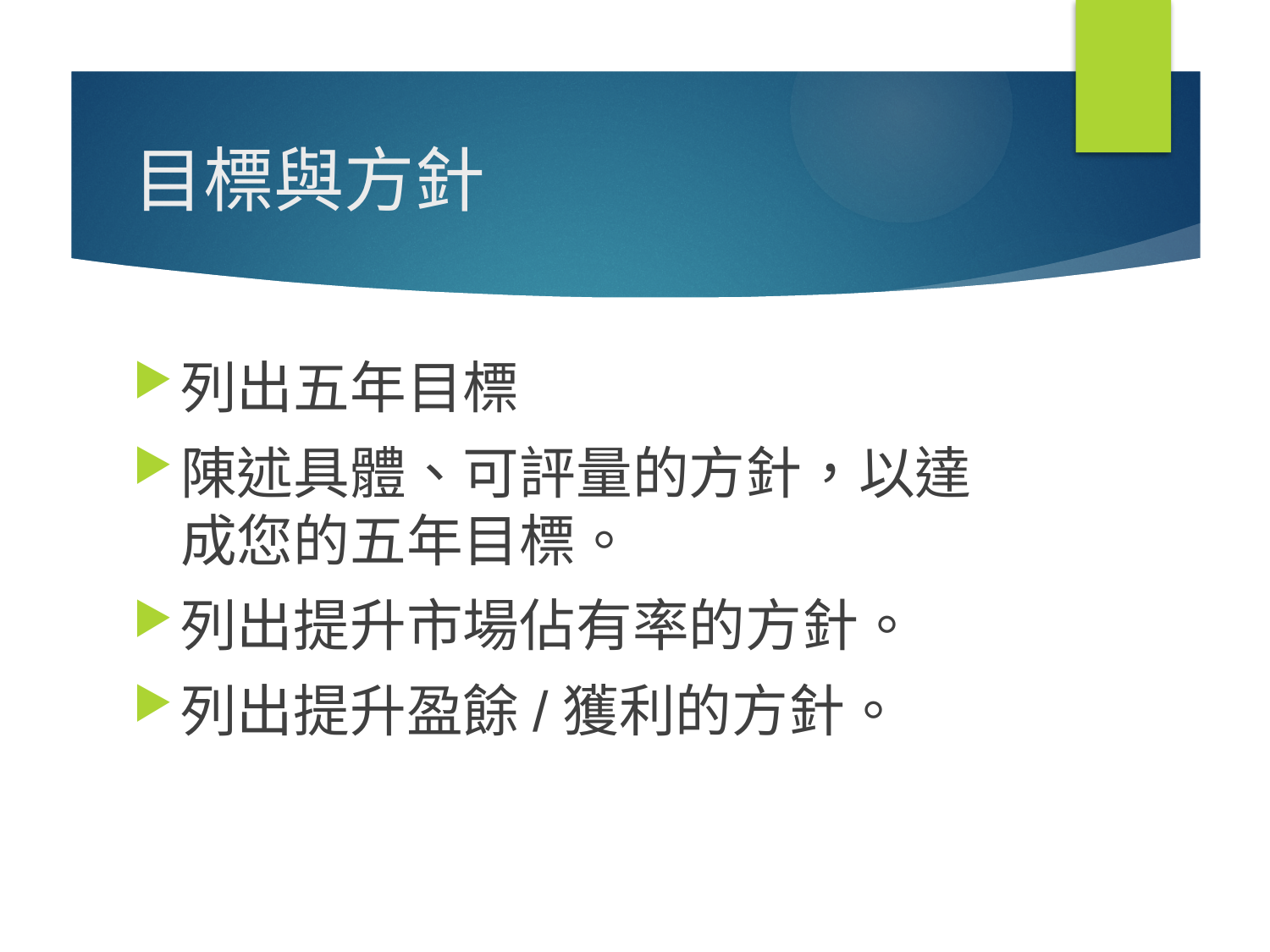

# 目標與方針
列出五年目標
陳述具體、可評量的方針，以達成您的五年目標。
列出提升市場佔有率的方針。
列出提升盈餘/獲利的方針。